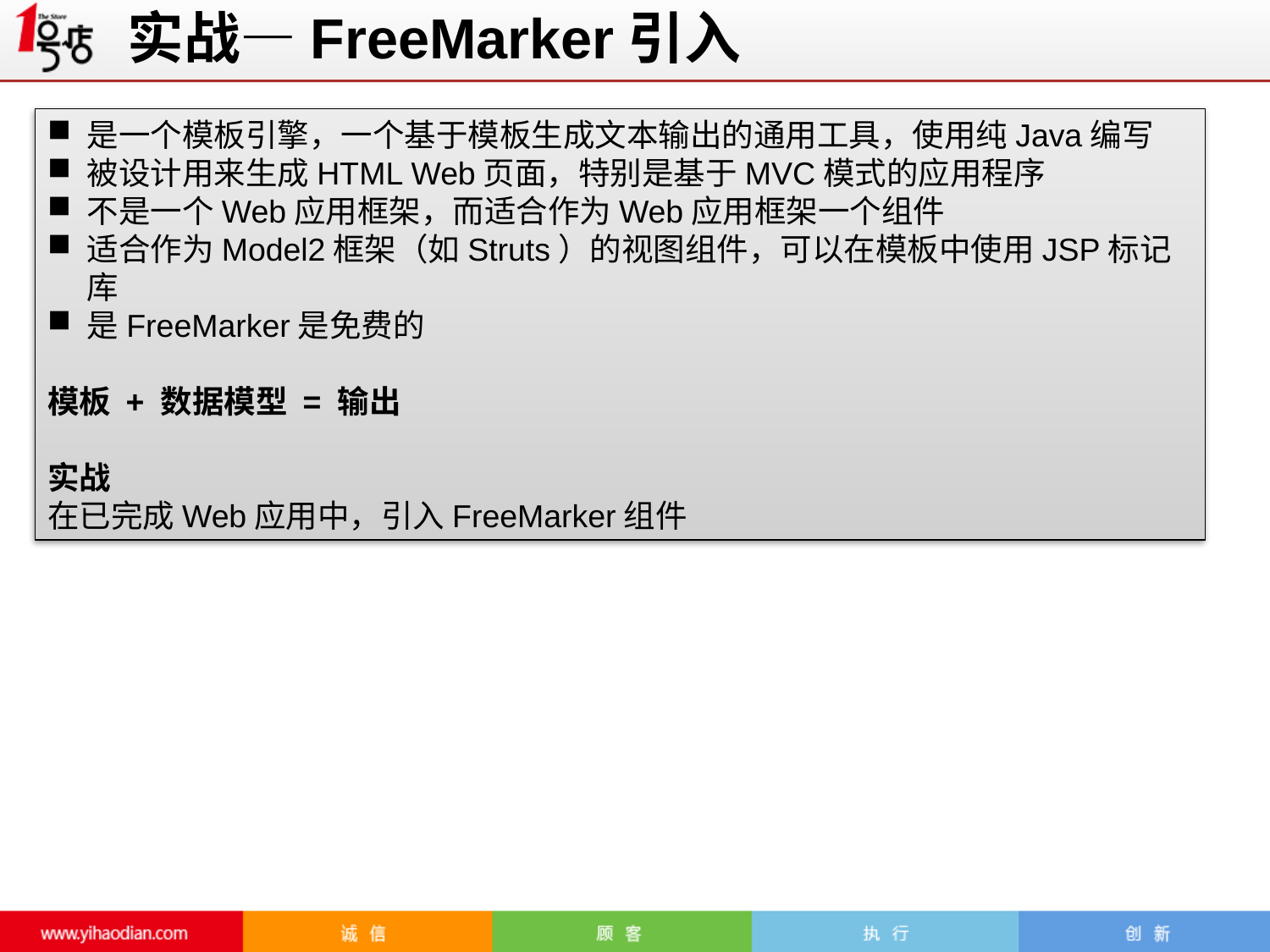

实战—FreeMarker引入
是一个模板引擎，一个基于模板生成文本输出的通用工具，使用纯Java编写
被设计用来生成HTML Web页面，特别是基于MVC模式的应用程序
不是一个Web应用框架，而适合作为Web应用框架一个组件
适合作为Model2框架（如Struts）的视图组件，可以在模板中使用JSP标记库
是FreeMarker是免费的

模板 + 数据模型 = 输出

实战
在已完成Web应用中，引入FreeMarker组件